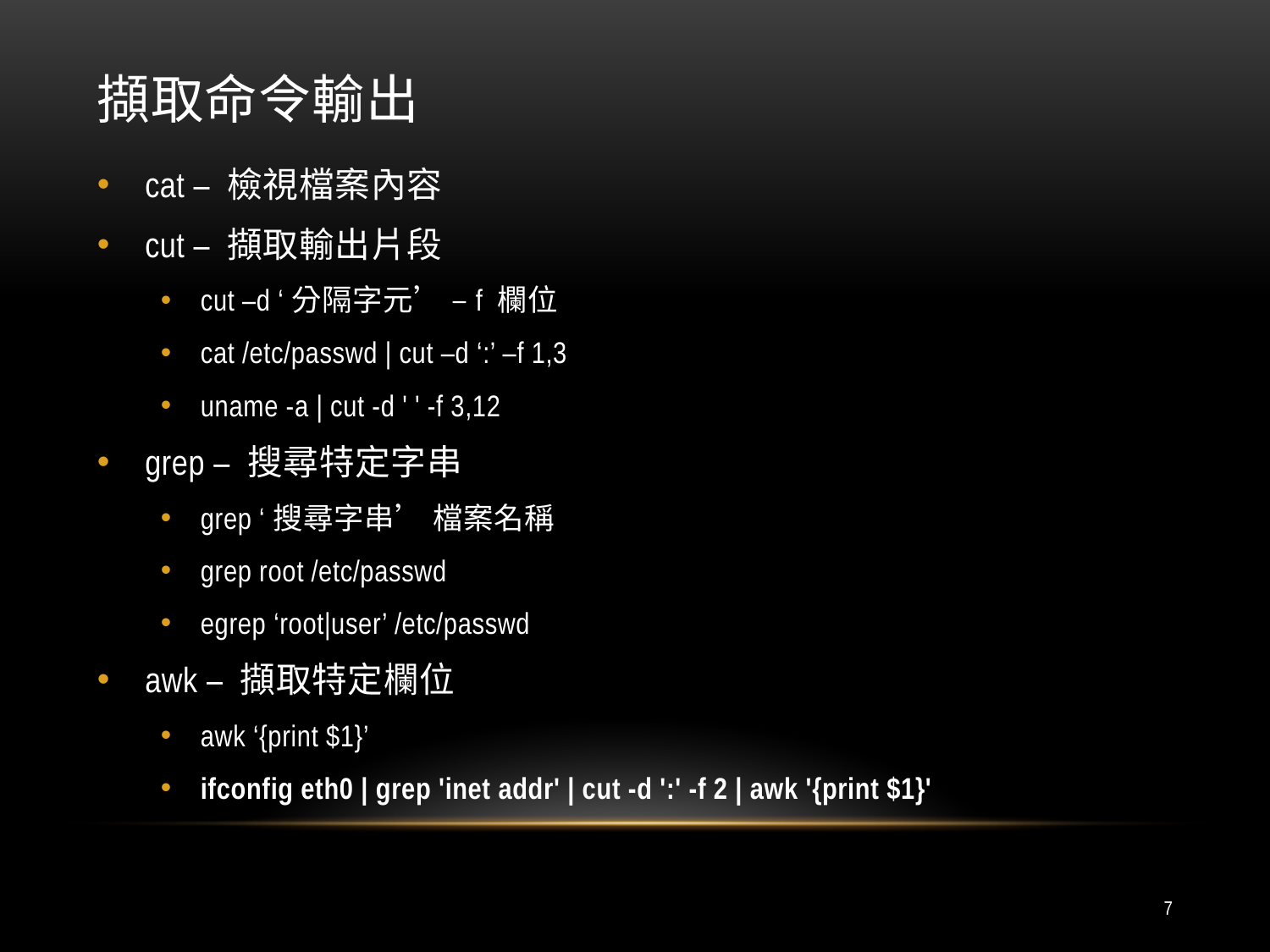

# 擷取命令輸出
cat – 檢視檔案內容
cut – 擷取輸出片段
cut –d ‘分隔字元’ –f 欄位
cat /etc/passwd | cut –d ‘:’ –f 1,3
uname -a | cut -d ' ' -f 3,12
grep – 搜尋特定字串
grep ‘搜尋字串’ 檔案名稱
grep root /etc/passwd
egrep ‘root|user’ /etc/passwd
awk – 擷取特定欄位
awk ‘{print $1}’
ifconfig eth0 | grep 'inet addr' | cut -d ':' -f 2 | awk '{print $1}'
7